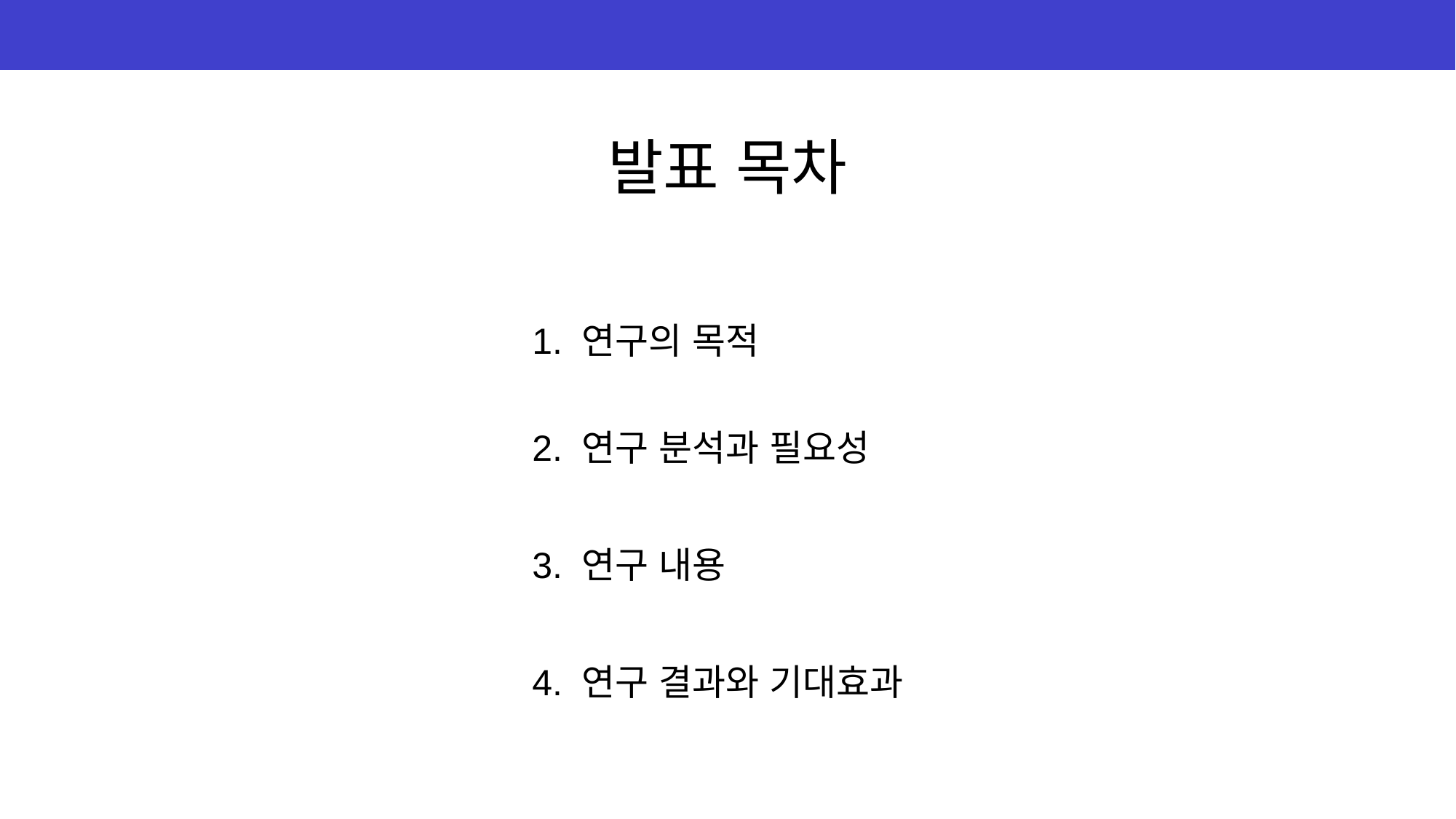

발표 목차
1. 연구의 목적
2. 연구 분석과 필요성
3. 연구 내용
4. 연구 결과와 기대효과